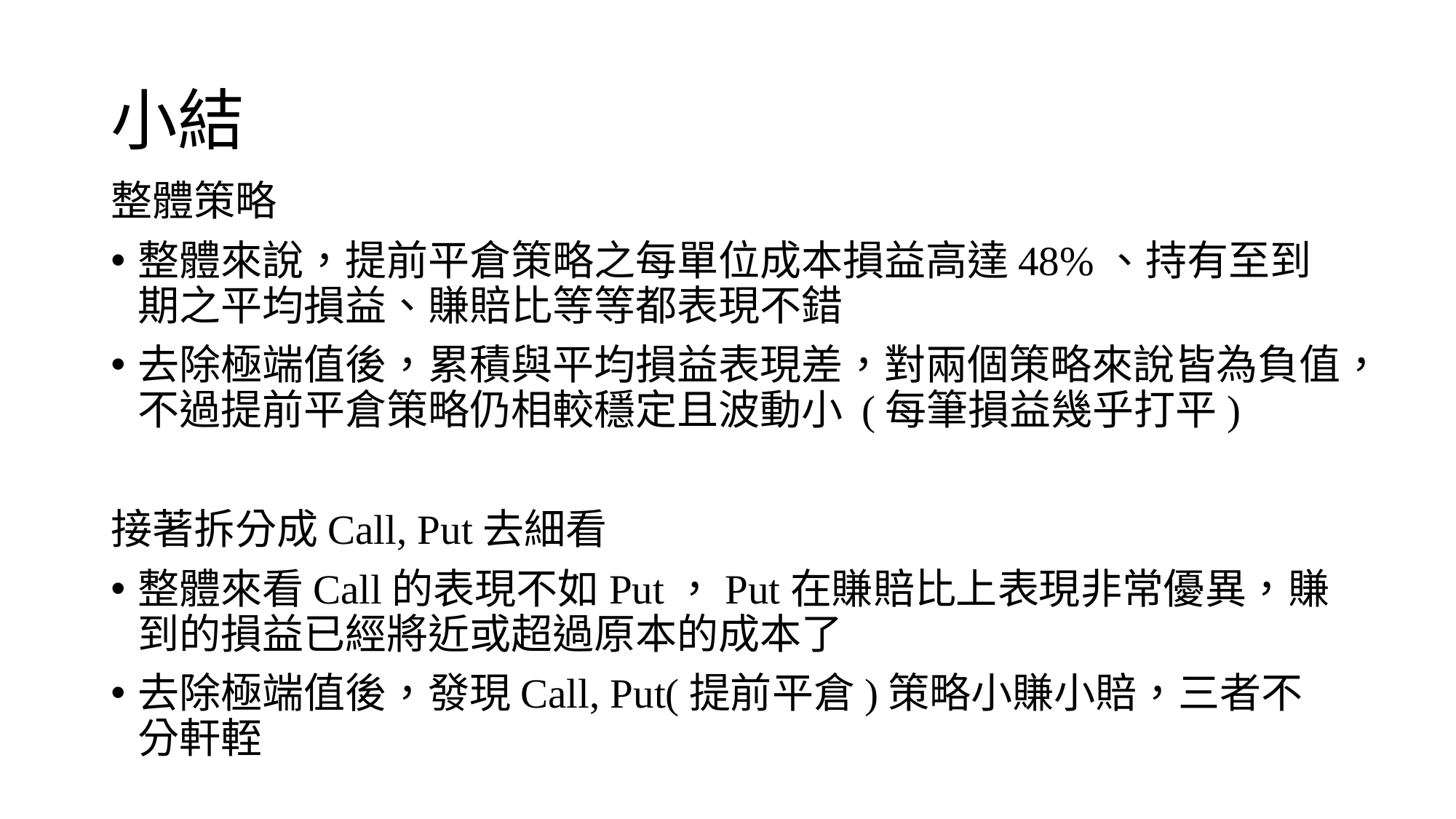

# 小結
整體策略
整體來說，提前平倉策略之每單位成本損益高達48%、持有至到期之平均損益、賺賠比等等都表現不錯
去除極端值後，累積與平均損益表現差，對兩個策略來說皆為負值，不過提前平倉策略仍相較穩定且波動小 (每筆損益幾乎打平)

接著拆分成Call, Put去細看
整體來看Call的表現不如Put，Put在賺賠比上表現非常優異，賺到的損益已經將近或超過原本的成本了
去除極端值後，發現Call, Put(提前平倉)策略小賺小賠，三者不分軒輊